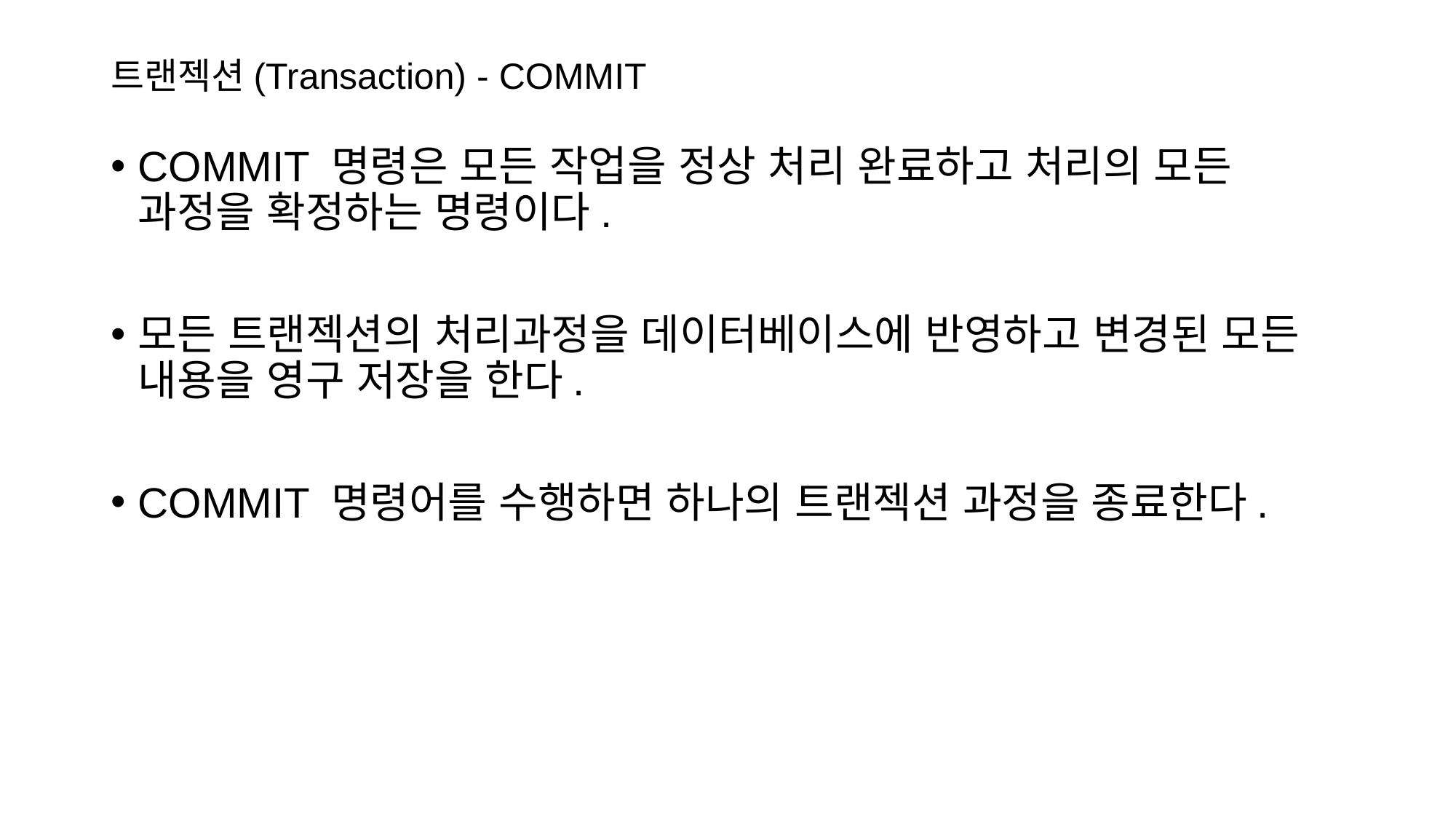

# 트랜젝션(Transaction) - COMMIT
COMMIT 명령은 모든 작업을 정상 처리 완료하고 처리의 모든 과정을 확정하는 명령이다.

모든 트랜젝션의 처리과정을 데이터베이스에 반영하고 변경된 모든 내용을 영구 저장을 한다.

COMMIT 명령어를 수행하면 하나의 트랜젝션 과정을 종료한다.